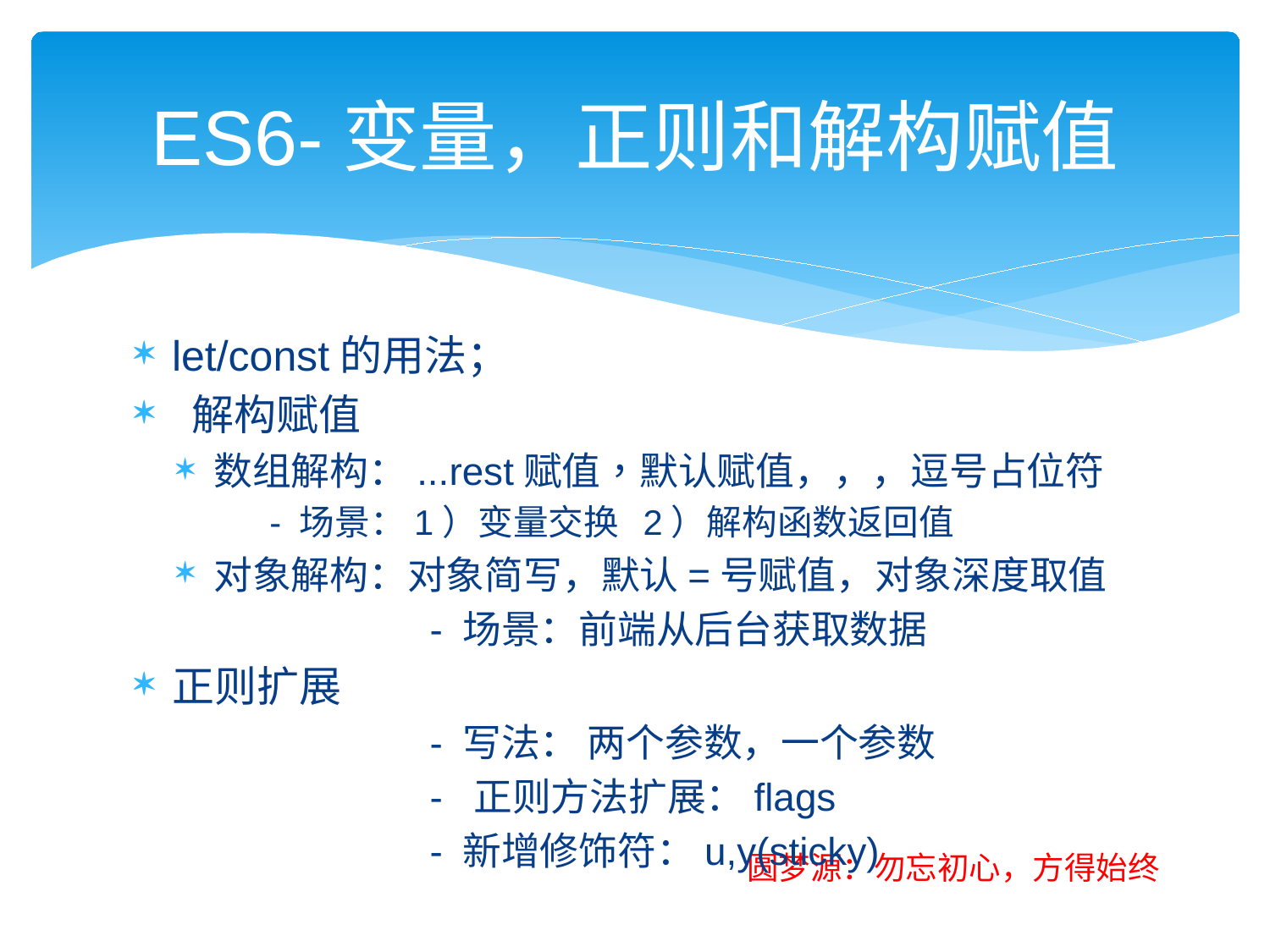

# ES6-变量，正则和解构赋值
let/const的用法；
 解构赋值
数组解构：...rest赋值，默认赋值，，，逗号占位符
     - 场景：1）变量交换  2）解构函数返回值
对象解构：对象简写，默认=号赋值，对象深度取值
		- 场景：前端从后台获取数据
正则扩展
		- 写法： 两个参数，一个参数
		-  正则方法扩展：flags
		- 新增修饰符：u,y(sticky)